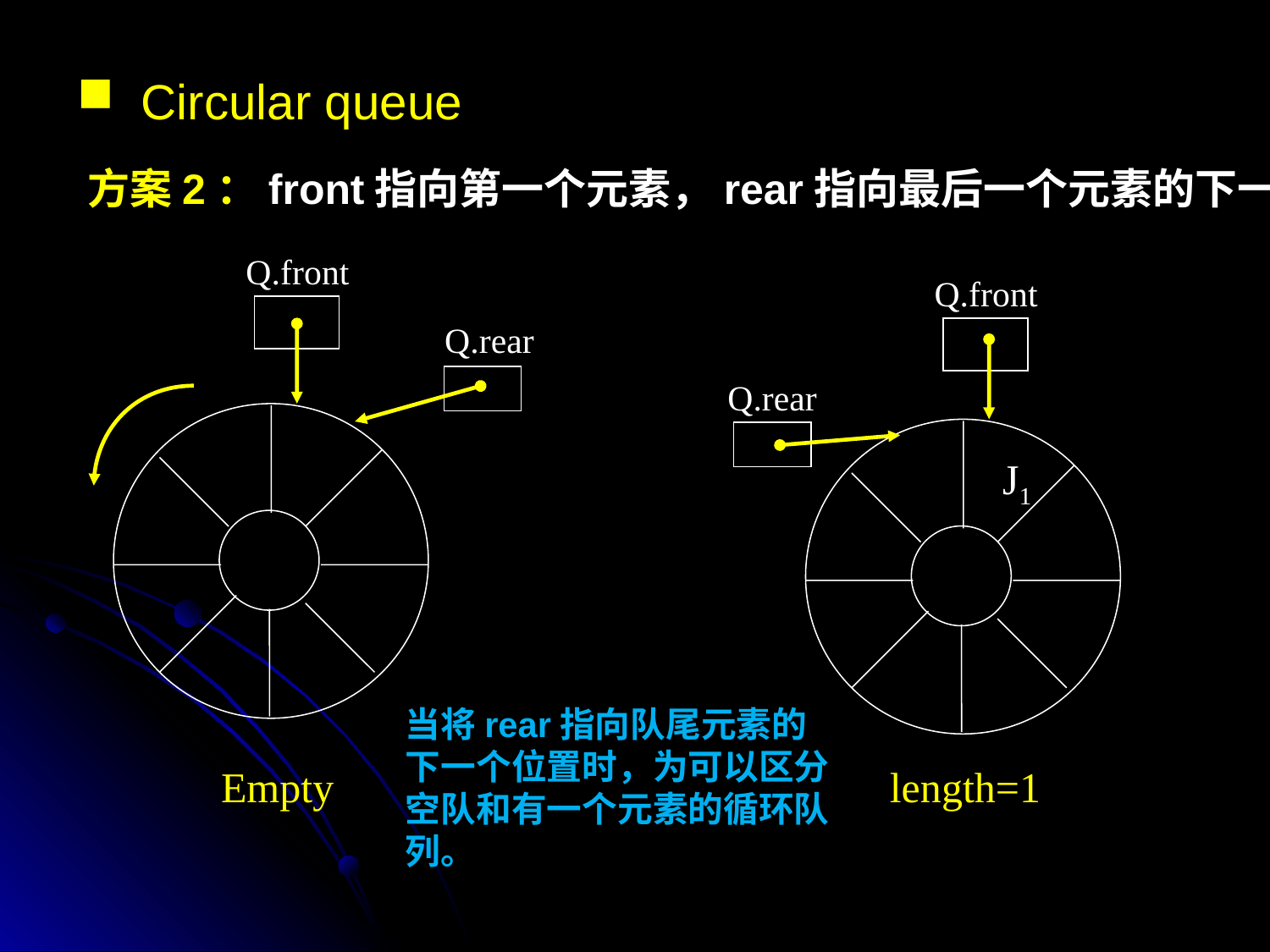

Circular queue
方案2：front指向第一个元素，rear指向最后一个元素的下一位
Q.front

Q.front

Q.rear

Q.rear

J1
当将rear指向队尾元素的下一个位置时，为可以区分空队和有一个元素的循环队列。
Empty
length=1